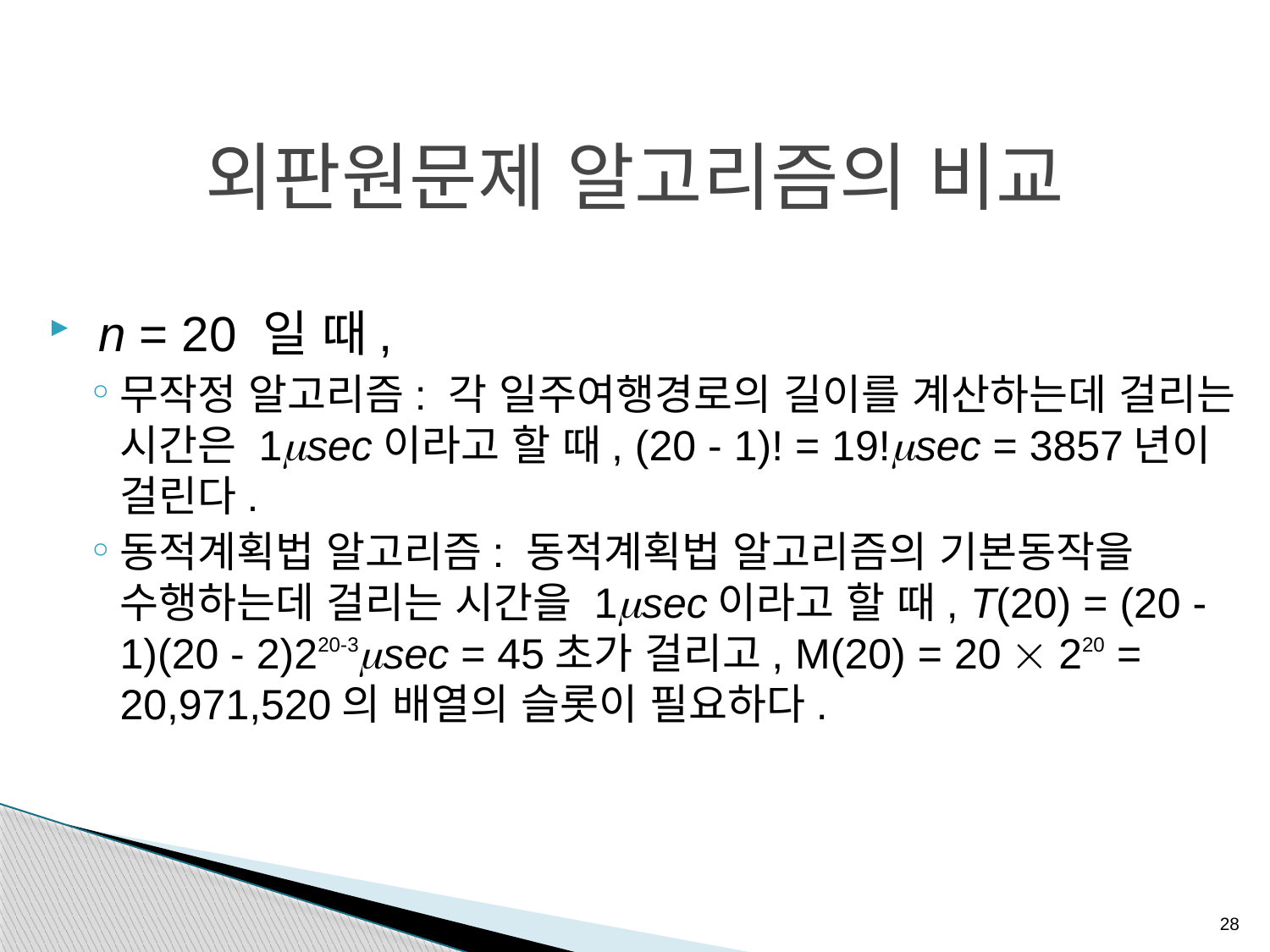

외판원문제 알고리즘의 비교
 n = 20 일 때,
무작정 알고리즘: 각 일주여행경로의 길이를 계산하는데 걸리는 시간은 1μsec이라고 할 때, (20 - 1)! = 19!μsec = 3857년이 걸린다.
동적계획법 알고리즘: 동적계획법 알고리즘의 기본동작을 수행하는데 걸리는 시간을 1μsec이라고 할 때, T(20) = (20 - 1)(20 - 2)220-3μsec = 45초가 걸리고, M(20) = 20 × 220 = 20,971,520의 배열의 슬롯이 필요하다.
28